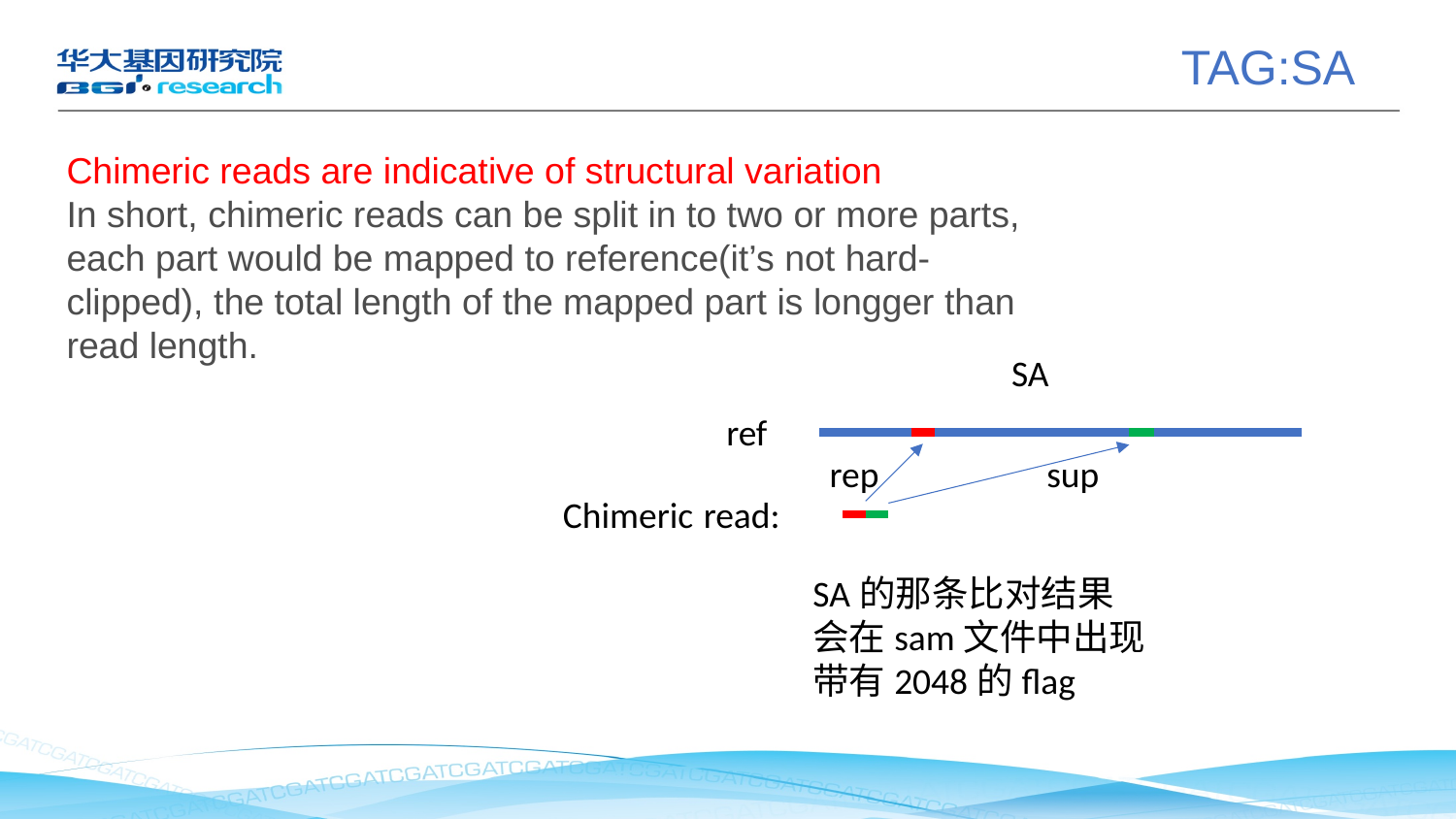

TAG:SA
Chimeric reads are indicative of structural variation
In short, chimeric reads can be split in to two or more parts, each part would be mapped to reference(it’s not hard-clipped), the total length of the mapped part is longger than read length.

SA
ref
rep
sup
Chimeric read:
SA的那条比对结果
会在sam文件中出现
带有2048的flag